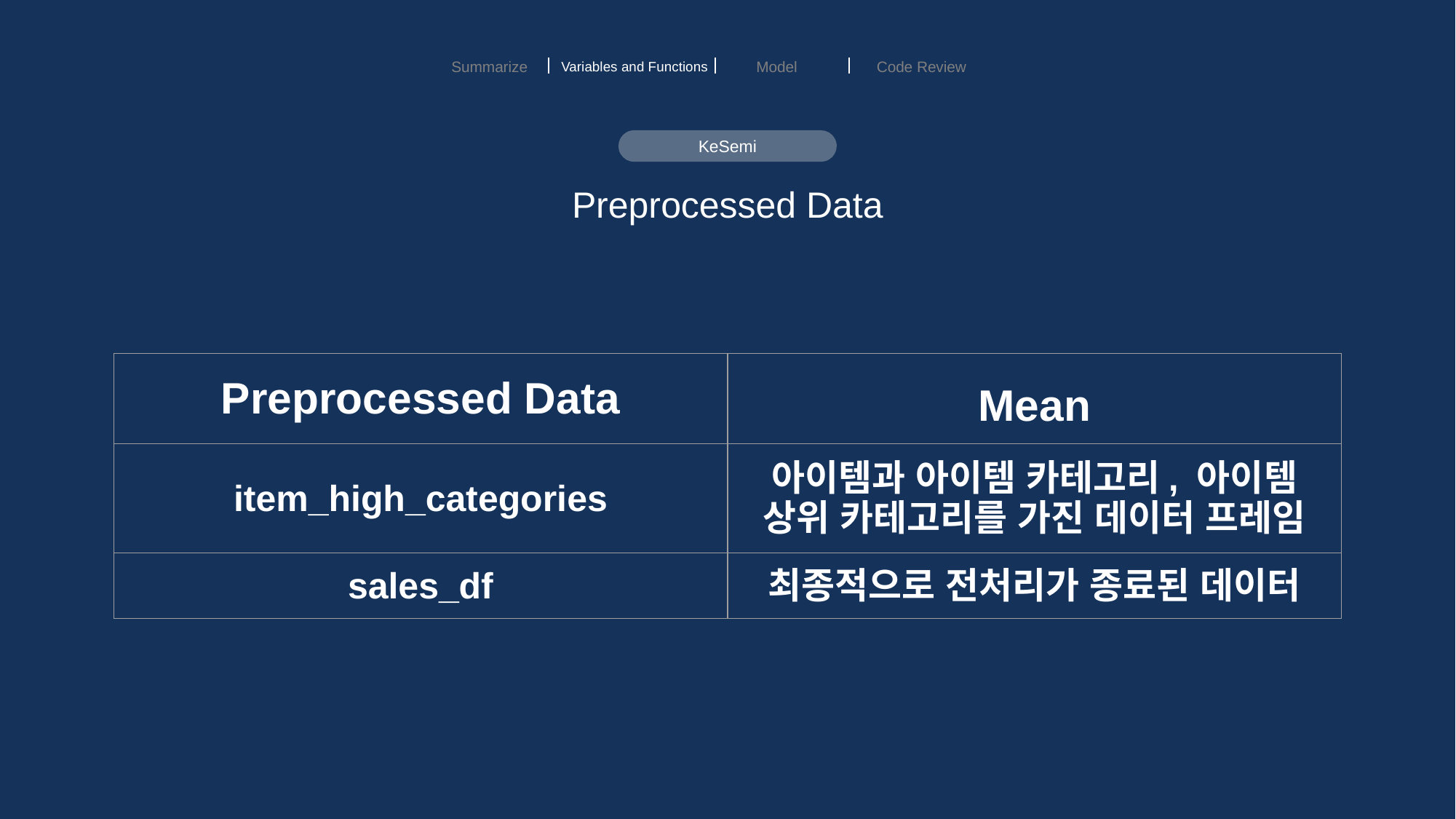

Model
Code Review
Summarize
Variables and Functions

KeSemi
Preprocessed Data
| Preprocessed Data | Mean |
| --- | --- |
| item\_high\_categories | 아이템과 아이템 카테고리, 아이템 상위 카테고리를 가진 데이터 프레임 |
| sales\_df | 최종적으로 전처리가 종료된 데이터 |